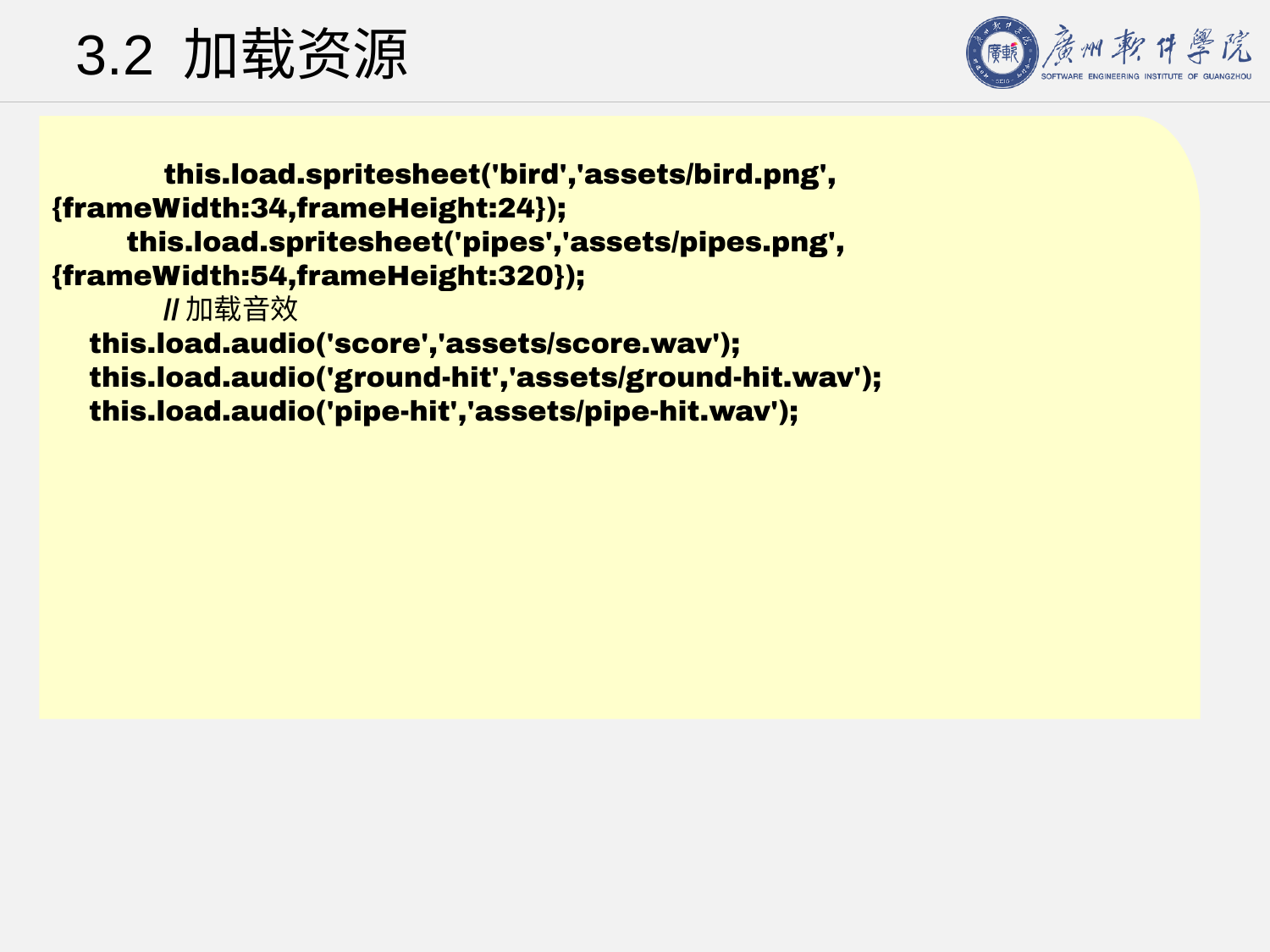

# 3.2 加载资源

            this.load.spritesheet('bird','assets/bird.png',{frameWidth:34,frameHeight:24});
        this.load.spritesheet('pipes','assets/pipes.png',{frameWidth:54,frameHeight:320});
            //加载音效
    this.load.audio('score','assets/score.wav');
    this.load.audio('ground-hit','assets/ground-hit.wav');
    this.load.audio('pipe-hit','assets/pipe-hit.wav');